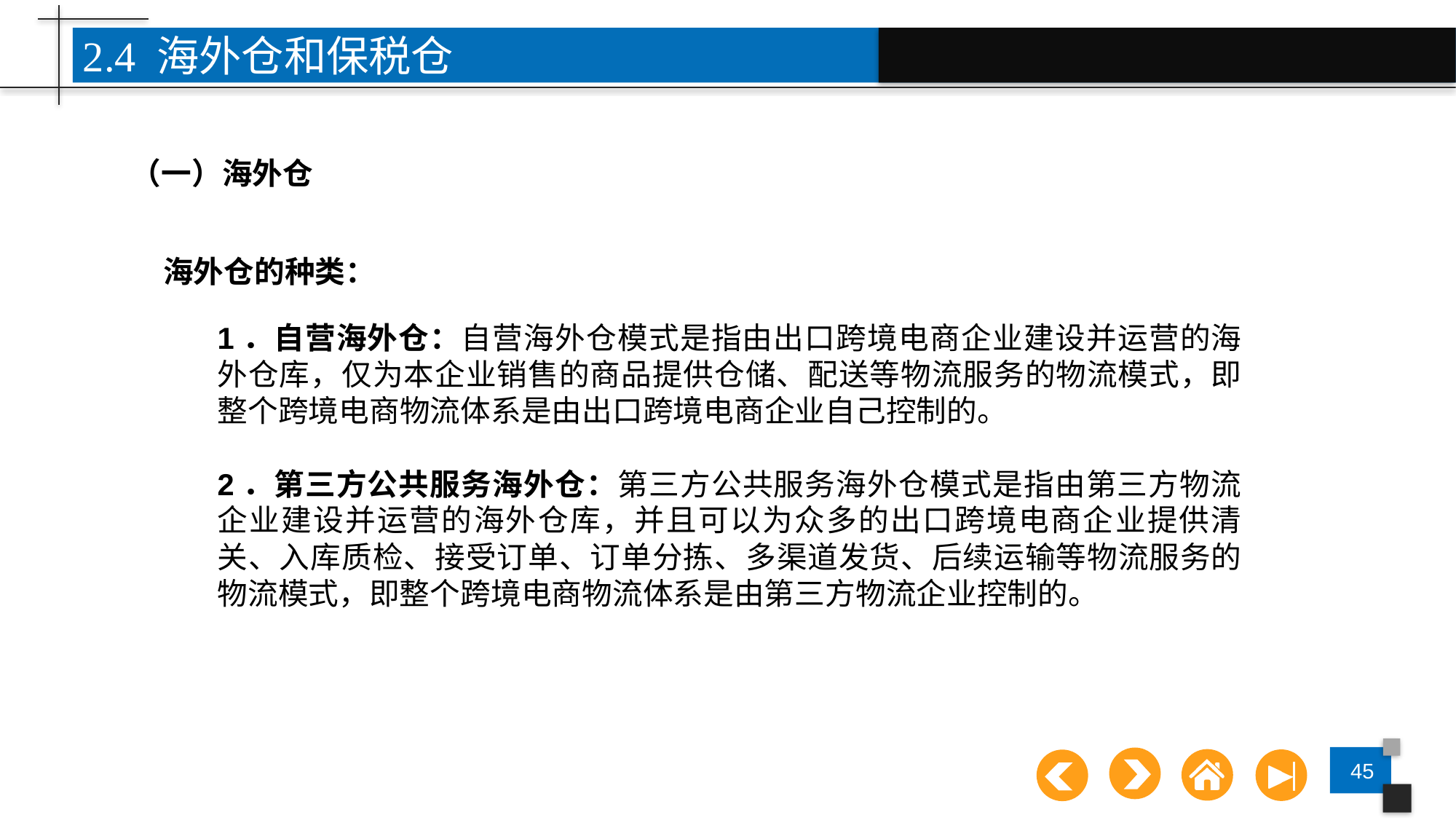

2.4 海外仓和保税仓
（一）海外仓
点击添加文本
海外仓的种类：
1．自营海外仓：自营海外仓模式是指由出口跨境电商企业建设并运营的海外仓库，仅为本企业销售的商品提供仓储、配送等物流服务的物流模式，即整个跨境电商物流体系是由出口跨境电商企业自己控制的。

2．第三方公共服务海外仓：第三方公共服务海外仓模式是指由第三方物流企业建设并运营的海外仓库，并且可以为众多的出口跨境电商企业提供清关、入库质检、接受订单、订单分拣、多渠道发货、后续运输等物流服务的物流模式，即整个跨境电商物流体系是由第三方物流企业控制的。
点击添加文本
点击添加文本
点击添加文本